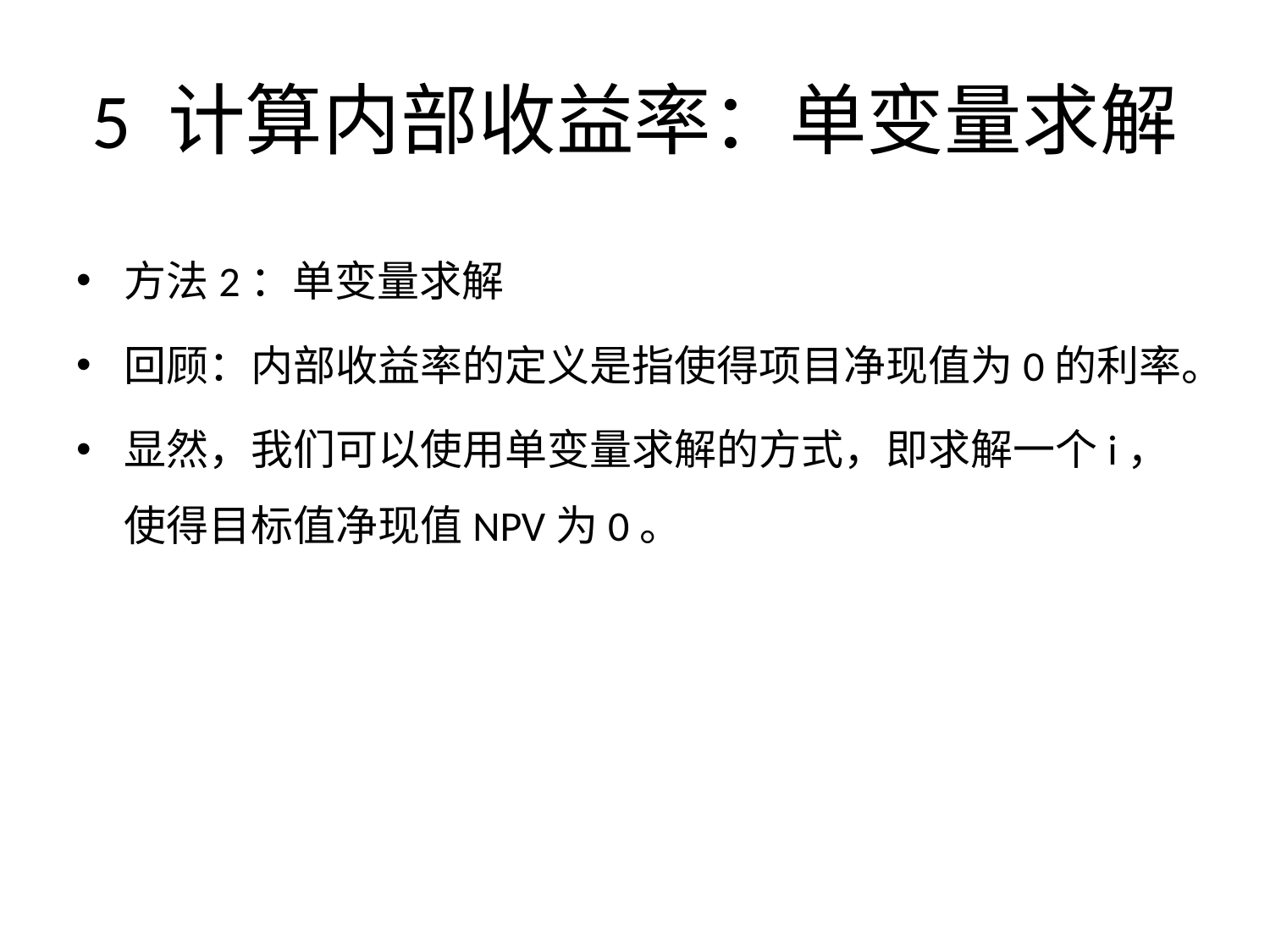

# 5 计算内部收益率：单变量求解
方法2：单变量求解
回顾：内部收益率的定义是指使得项目净现值为0的利率。
显然，我们可以使用单变量求解的方式，即求解一个i，使得目标值净现值NPV为0。